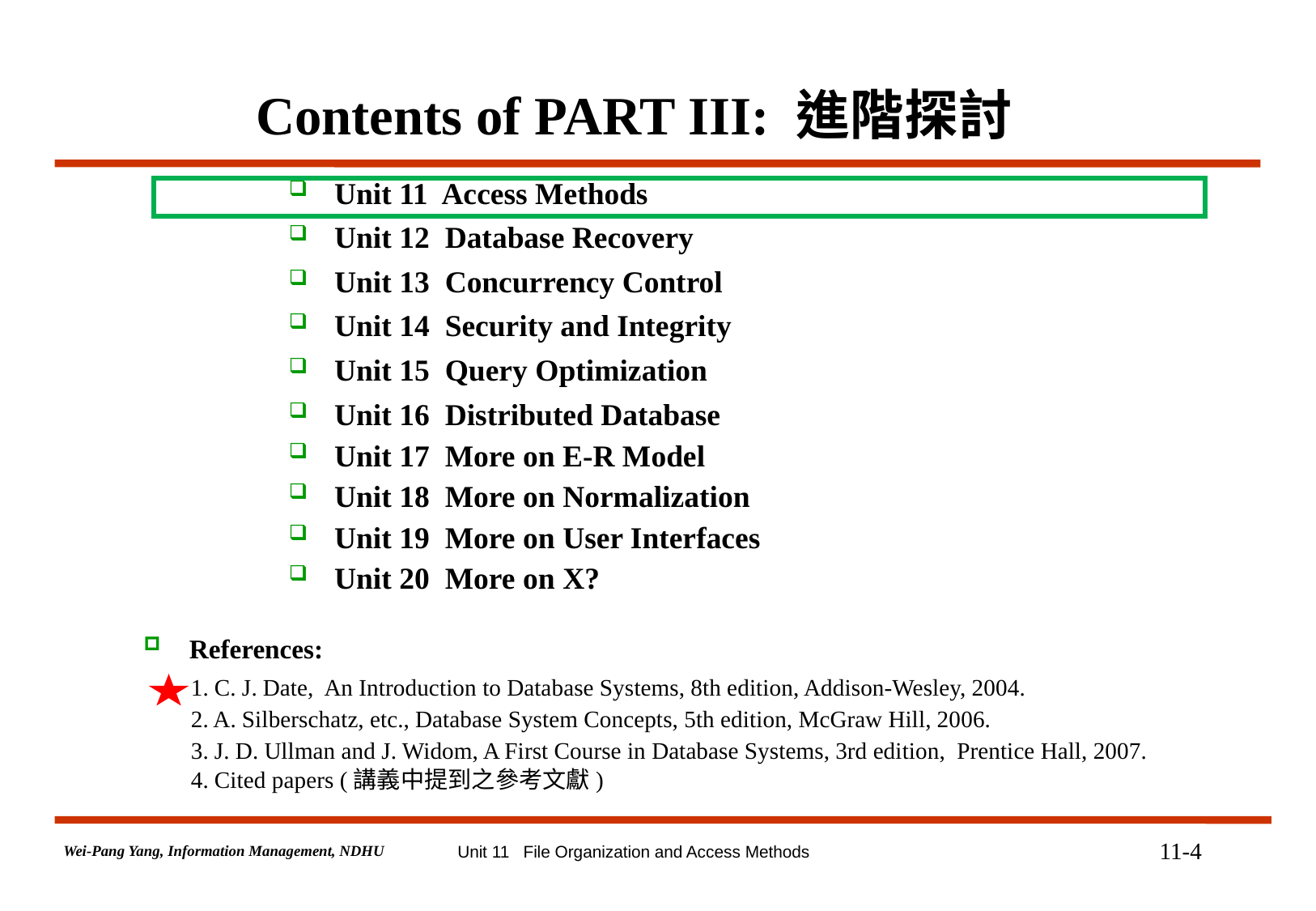

Contents of PART III: 進階探討
Unit 11  Access Methods
Unit 12  Database Recovery
Unit 13  Concurrency Control
Unit 14  Security and Integrity
Unit 15  Query Optimization
Unit 16  Distributed Database
Unit 17  More on E-R Model
Unit 18  More on Normalization
Unit 19  More on User Interfaces
Unit 20  More on X?

References:

        1. C. J. Date,  An Introduction to Database Systems, 8th edition, Addison-Wesley, 2004.
        2. A. Silberschatz, etc., Database System Concepts, 5th edition, McGraw Hill, 2006.
        3. J. D. Ullman and J. Widom, A First Course in Database Systems, 3rd edition,  Prentice Hall, 2007.
        4. Cited papers (講義中提到之參考文獻)